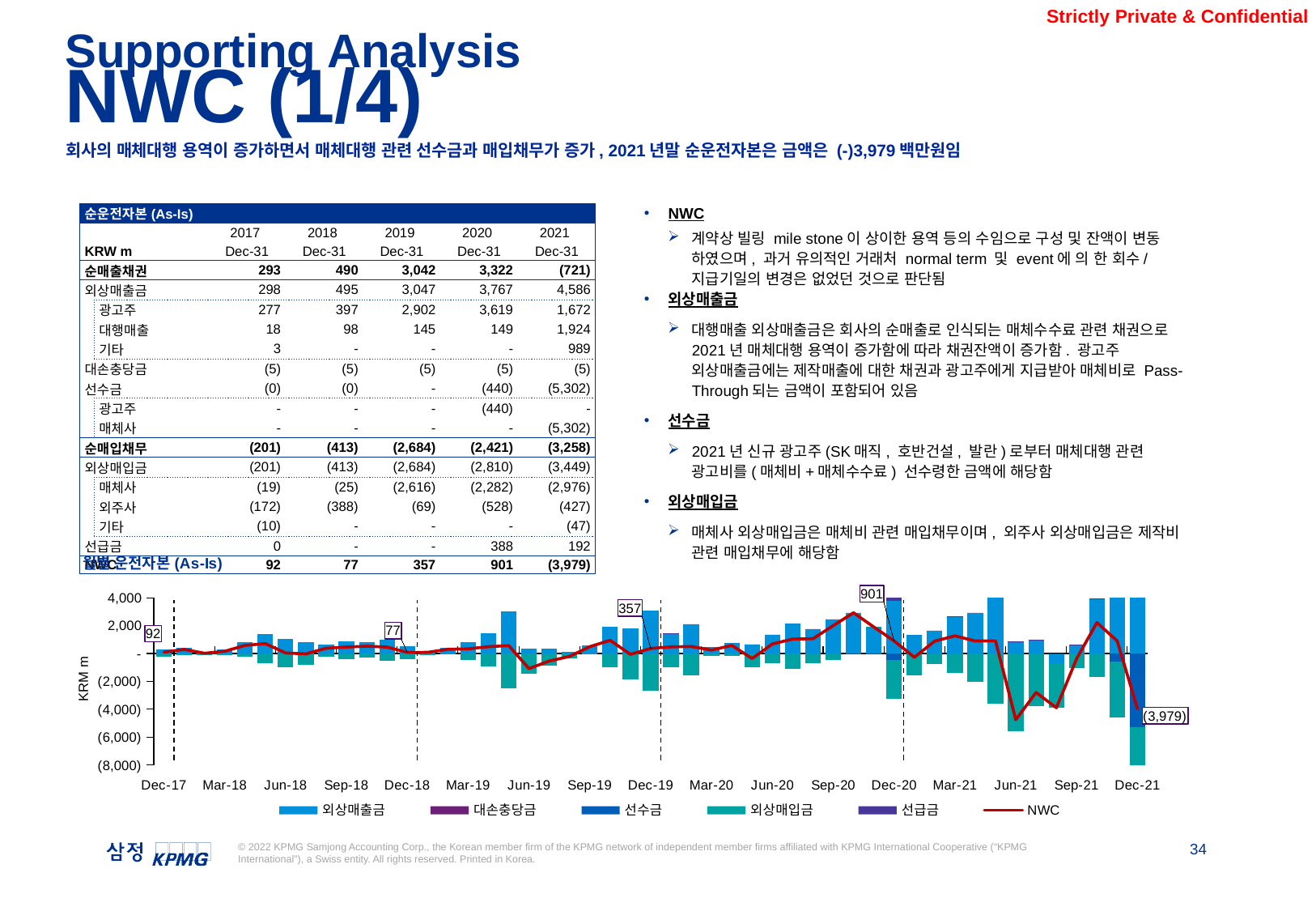

Supporting Analysis
NWC (1/4)
회사의 매체대행 용역이 증가하면서 매체대행 관련 선수금과 매입채무가 증가, 2021년말 순운전자본은 금액은 (-)3,979백만원임
NWC
계약상 빌링 mile stone이 상이한 용역 등의 수임으로 구성 및 잔액이 변동 하였으며, 과거 유의적인 거래처 normal term 및 event에 의 한 회수/지급기일의 변경은 없었던 것으로 판단됨
외상매출금
대행매출 외상매출금은 회사의 순매출로 인식되는 매체수수료 관련 채권으로 2021년 매체대행 용역이 증가함에 따라 채권잔액이 증가함. 광고주 외상매출금에는 제작매출에 대한 채권과 광고주에게 지급받아 매체비로 Pass-Through되는 금액이 포함되어 있음
선수금
2021년 신규 광고주(SK매직, 호반건설, 발란)로부터 매체대행 관련 광고비를(매체비+매체수수료) 선수령한 금액에 해당함
외상매입금
매체사 외상매입금은 매체비 관련 매입채무이며, 외주사 외상매입금은 제작비 관련 매입채무에 해당함

| 순운전자본(As-Is) |  |  |  |  |  |  |  |
| --- | --- | --- | --- | --- | --- | --- | --- |
|  |  |  | 2017 | 2018 | 2019 | 2020 | 2021 |
| KRW m |  |  | Dec-31 | Dec-31 | Dec-31 | Dec-31 | Dec-31 |
| 순매출채권 |  |  | 293 | 490 | 3,042 | 3,322 | (721) |
| 외상매출금 |  |  | 298 | 495 | 3,047 | 3,767 | 4,586 |
|  | 광고주 |  | 277 | 397 | 2,902 | 3,619 | 1,672 |
|  | 대행매출 |  | 18 | 98 | 145 | 149 | 1,924 |
|  | 기타 |  | 3 | - | - | - | 989 |
| 대손충당금 |  |  | (5) | (5) | (5) | (5) | (5) |
| 선수금 |  |  | (0) | (0) | - | (440) | (5,302) |
|  | 광고주 |  | - | - | - | (440) | - |
|  | 매체사 |  | - | - | - | - | (5,302) |
| 순매입채무 |  |  | (201) | (413) | (2,684) | (2,421) | (3,258) |
| 외상매입금 |  |  | (201) | (413) | (2,684) | (2,810) | (3,449) |
|  | 매체사 |  | (19) | (25) | (2,616) | (2,282) | (2,976) |
|  | 외주사 |  | (172) | (388) | (69) | (528) | (427) |
|  | 기타 |  | (10) | - | - | - | (47) |
| 선급금 |  |  | 0 | - | - | 388 | 192 |
| NWC |  |  | 92 | 77 | 357 | 901 | (3,979) |

### Chart: 월별 운전자본(As-Is)

| Category | 외상매출금 | 대손충당금 | 선수금 | 외상매입금 | 선급금 | NWC |
|---|---|---|---|---|---|---|
| 43100 | 298442333.0 | -4852549.0 | 0.0 | -201181233.0 | 0.0 | 92408551.0 |
| 43131 | 418035733.0 | -4852549.0 | 0.0 | -120225321.0 | 0.0 | 292957863.0 |
| 43159 | 113528233.0 | -4852549.0 | 0.0 | -92617259.0 | 0.0 | 16058425.0 |
| 43190 | 279183723.0 | -4852549.0 | 0.0 | -117875662.0 | 0.0 | 156455512.0 |
| 43220 | 784182672.0 | -4852549.0 | 0.0 | -202051674.0 | 0.0 | 577278449.0 |
| 43251 | 1377160262.0 | -4852549.0 | 0.0 | -667590777.0 | 0.0 | 704716936.0 |
| 43281 | 1044938253.0 | -4852549.0 | 0.0 | -1003125646.0 | 0.0 | 36960058.0 |
| 43312 | 791609624.0 | -4852549.0 | 0.0 | -817741444.0 | 0.0 | -30984369.0 |
| 43343 | 620205763.0 | -4852549.0 | 0.0 | -239250994.0 | 0.0 | 376102220.0 |
| 43373 | 866544275.0 | -4852549.0 | 0.0 | -403382877.0 | 0.0 | 458308849.0 |
| 43404 | 826150525.0 | -4852549.0 | 0.0 | -302962357.0 | 0.0 | 518335619.0 |
| 43434 | 1008408697.0 | -4852549.0 | 0.0 | -546564371.0 | 0.0 | 456991777.0 |
| 43465 | 495177629.0 | -4951776.0 | 0.0 | -413009619.0 | 0.0 | 77216234.0 |
| 43496 | 188370281.0 | -4951776.0 | 0.0 | -103940275.0 | 0.0 | 79478230.0 |
| 43524 | 383592254.0 | -4951776.0 | 0.0 | -78604467.0 | 0.0 | 300036011.0 |
| 43555 | 810426912.0 | -4951776.0 | 0.0 | -474817896.0 | 0.0 | 330657240.0 |
| 43585 | 1442654775.0 | -4951776.0 | 0.0 | -951079506.0 | 0.0 | 486623493.0 |
| 43616 | 3033020802.0 | -4951776.0 | 0.0 | -2468795248.0 | 0.0 | 559273778.0 |
| 43646 | 350915782.0 | -4951776.0 | 0.0 | -1430821652.0 | 0.0 | -1084857646.0 |
| 43677 | 323905875.0 | -4951776.0 | 0.0 | -861231888.0 | 0.0 | -542277789.0 |
| 43708 | 143119346.0 | -4951776.0 | 0.0 | -350850458.0 | 0.0 | -212682888.0 |
| 43738 | 552482587.0 | -4951776.0 | 0.0 | -58924523.0 | 0.0 | 488606288.0 |
| 43769 | 1920981422.0 | -4951776.0 | 0.0 | -973800470.0 | 0.0 | 942229176.0 |
| 43799 | 1821746279.0 | -4951776.0 | 0.0 | -1881022147.0 | 0.0 | -64227644.0 |
| 43830 | 3046562060.0 | -4951776.0 | 0.0 | -2684323831.0 | 0.0 | 357286453.0 |
| 43861 | 1447594400.0 | -4951776.0 | 0.0 | -969622400.0 | 114000.0 | 473134224.0 |
| 43890 | 2094505955.0 | -4951776.0 | 0.0 | -1591603476.0 | 114000.0 | 498064703.0 |
| 43921 | 433370948.0 | -4951776.0 | 0.0 | -189077775.0 | 132000.0 | 239473397.0 |
| 43951 | 750696914.0 | -4951776.0 | 0.0 | -167557049.0 | 132000.0 | 578320089.0 |
| 43982 | 650193500.0 | -4951776.0 | 0.0 | -1006785925.0 | 137000.0 | -361407201.0 |
| 44012 | 1352529411.0 | -4951776.0 | 0.0 | -671506093.0 | 137000.0 | 676208542.0 |
| 44043 | 2123501754.0 | -4951776.0 | 0.0 | -1083807516.0 | 137000.0 | 1034879462.0 |
| 44074 | 1741615570.0 | -4951776.0 | 0.0 | -680225212.0 | 137000.0 | 1056575582.0 |
| 44104 | 2451832807.0 | -4951776.0 | 0.0 | -449915058.0 | 137000.0 | 1997102973.0 |
| 44135 | 2705777575.0 | -4951776.0 | 0.0 | 217778411.0 | 137000.0 | 2918741210.0 |
| 44165 | 1889955725.0 | -4951776.0 | 0.0 | 14121873.0 | 142000.0 | 1899267822.0 |
| 44196 | 3767444544.0 | -4951776.0 | -440218900.0 | -2809657023.0 | 388442000.0 | 901058845.0 |
| 44227 | 1311335854.0 | -4951776.0 | 0.0 | -1579431275.0 | 372000.0 | -272675197.0 |
| 44255 | 1625205185.0 | -4951776.0 | 0.0 | -738393780.0 | 372000.0 | 882231629.0 |
| 44286 | 2664721233.0 | -4951776.0 | 0.0 | -1402526815.0 | 1949500.0 | 1259192142.0 |
| 44316 | 2912691539.0 | -4951776.0 | 0.0 | -2015265165.0 | 2829500.0 | 895304098.0 |
| 44347 | 4508138314.0 | -4951776.0 | 0.0 | -3598958316.0 | 3789500.0 | 908017722.0 |
| 44377 | 842018378.0 | -4951776.0 | 0.0 | -5602983648.0 | 9879500.0 | -4756037546.0 |
| 44408 | 954228883.0 | -4951776.0 | 0.0 | -3759703796.0 | 10999500.0 | -2799427189.0 |
| 44439 | -676173414.0 | -4951776.0 | 0.0 | -3221565033.0 | 5050000.0 | -3897640223.0 |
| 44469 | 653593129.0 | -4951776.0 | 0.0 | -1025481983.0 | 5050000.0 | -371790630.0 |
| 44500 | 3920106199.0 | -4951776.0 | 0.0 | -1704943343.0 | 5050000.0 | 2215261080.0 |
| 44530 | 5498404958.0 | -4951776.0 | -572000000.0 | -4028539349.0 | 5050000.0 | 897963833.0 |
| 44561 | 4585548666.0 | -4951776.0 | -5301920200.0 | -3449179672.0 | 191548321.0 | -3978954661.0 |